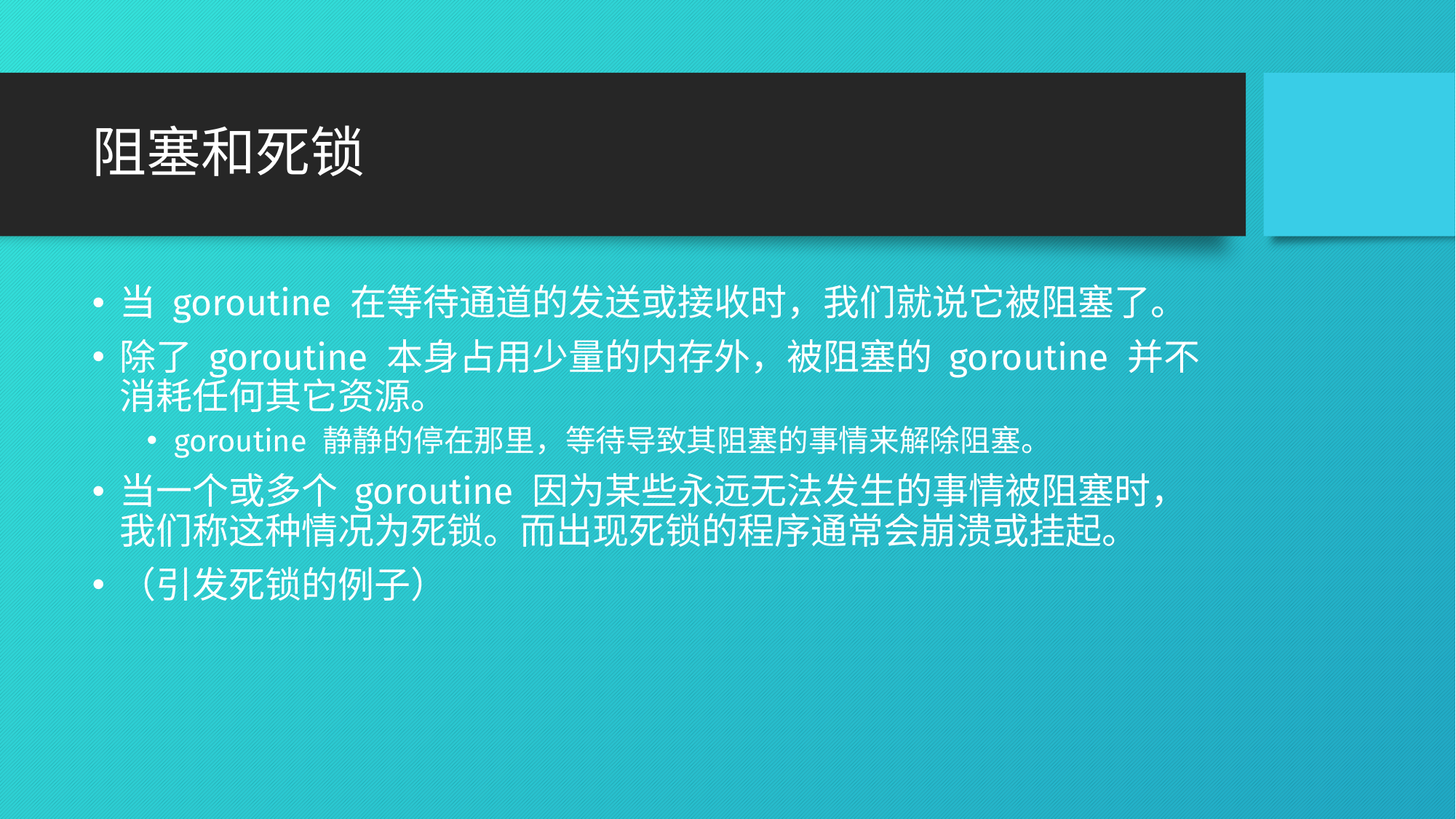

# 阻塞和死锁
当 goroutine 在等待通道的发送或接收时，我们就说它被阻塞了。
除了 goroutine 本身占用少量的内存外，被阻塞的 goroutine 并不消耗任何其它资源。
goroutine 静静的停在那里，等待导致其阻塞的事情来解除阻塞。
当一个或多个 goroutine 因为某些永远无法发生的事情被阻塞时，我们称这种情况为死锁。而出现死锁的程序通常会崩溃或挂起。
（引发死锁的例子）